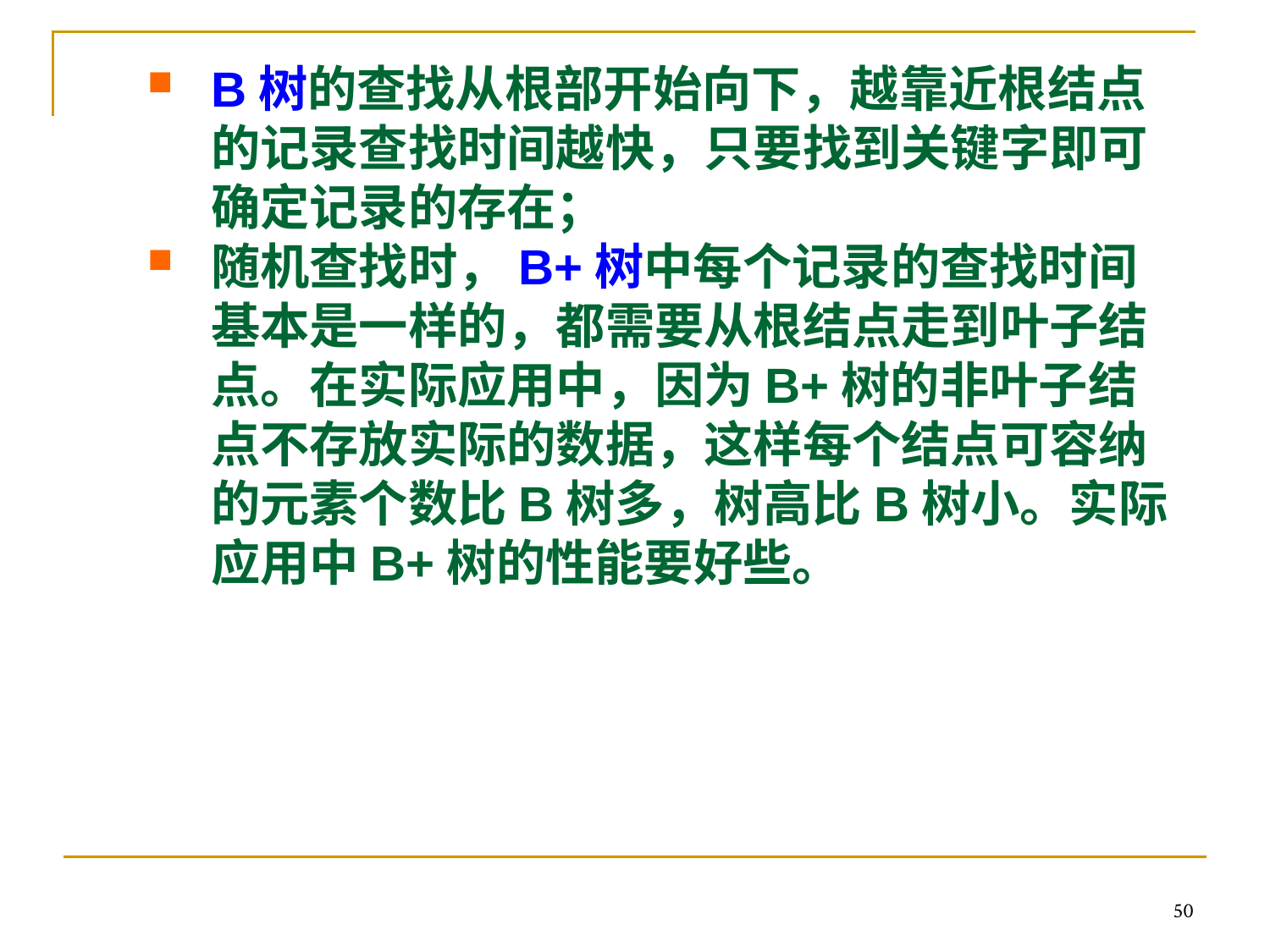

B树的查找从根部开始向下，越靠近根结点的记录查找时间越快，只要找到关键字即可确定记录的存在；
随机查找时，B+树中每个记录的查找时间基本是一样的，都需要从根结点走到叶子结点。在实际应用中，因为B+树的非叶子结点不存放实际的数据，这样每个结点可容纳的元素个数比B树多，树高比B树小。实际应用中B+树的性能要好些。
50